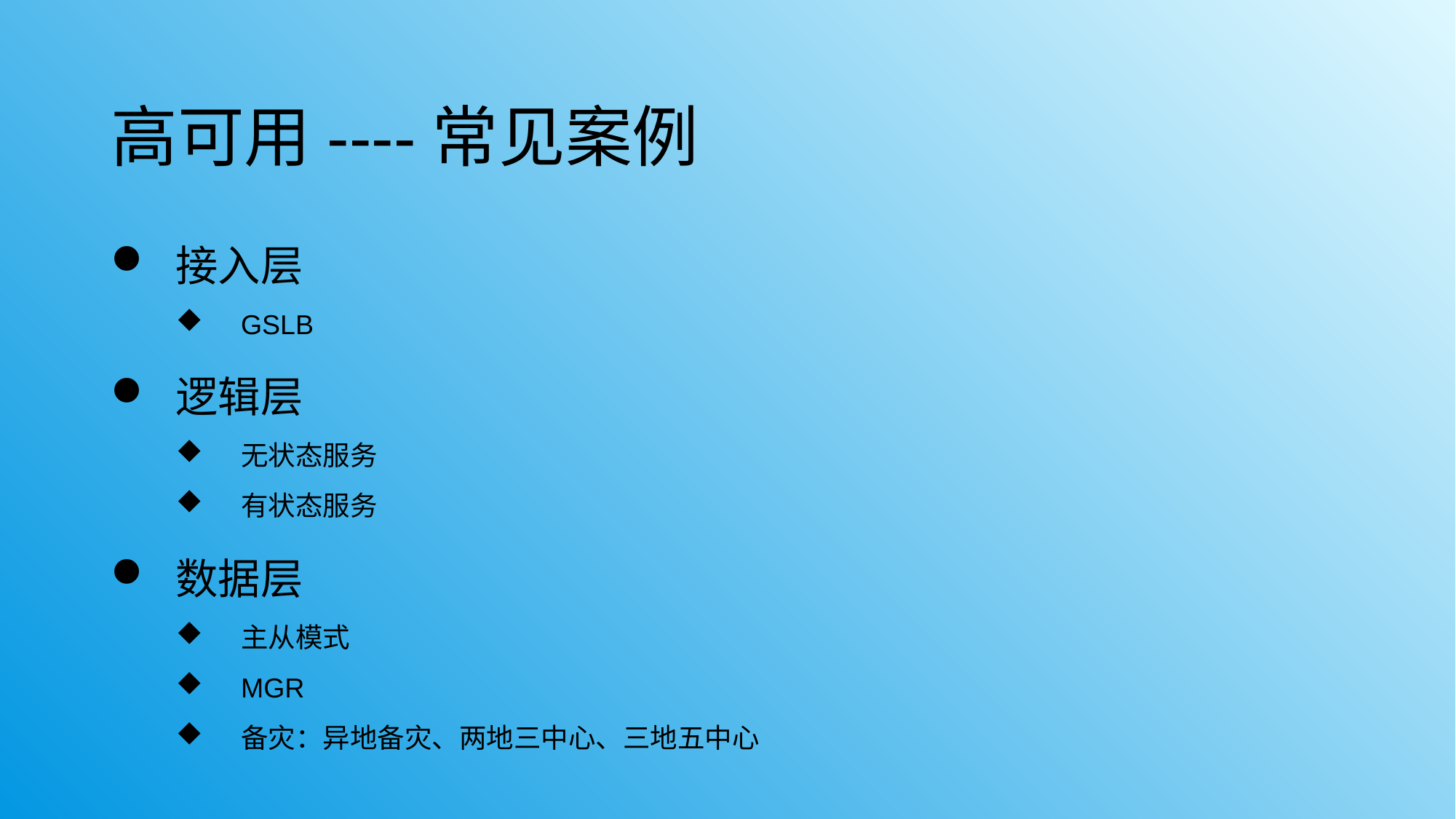

# 高可用----常见案例
接入层
GSLB
逻辑层
无状态服务
有状态服务
数据层
主从模式
MGR
备灾：异地备灾、两地三中心、三地五中心